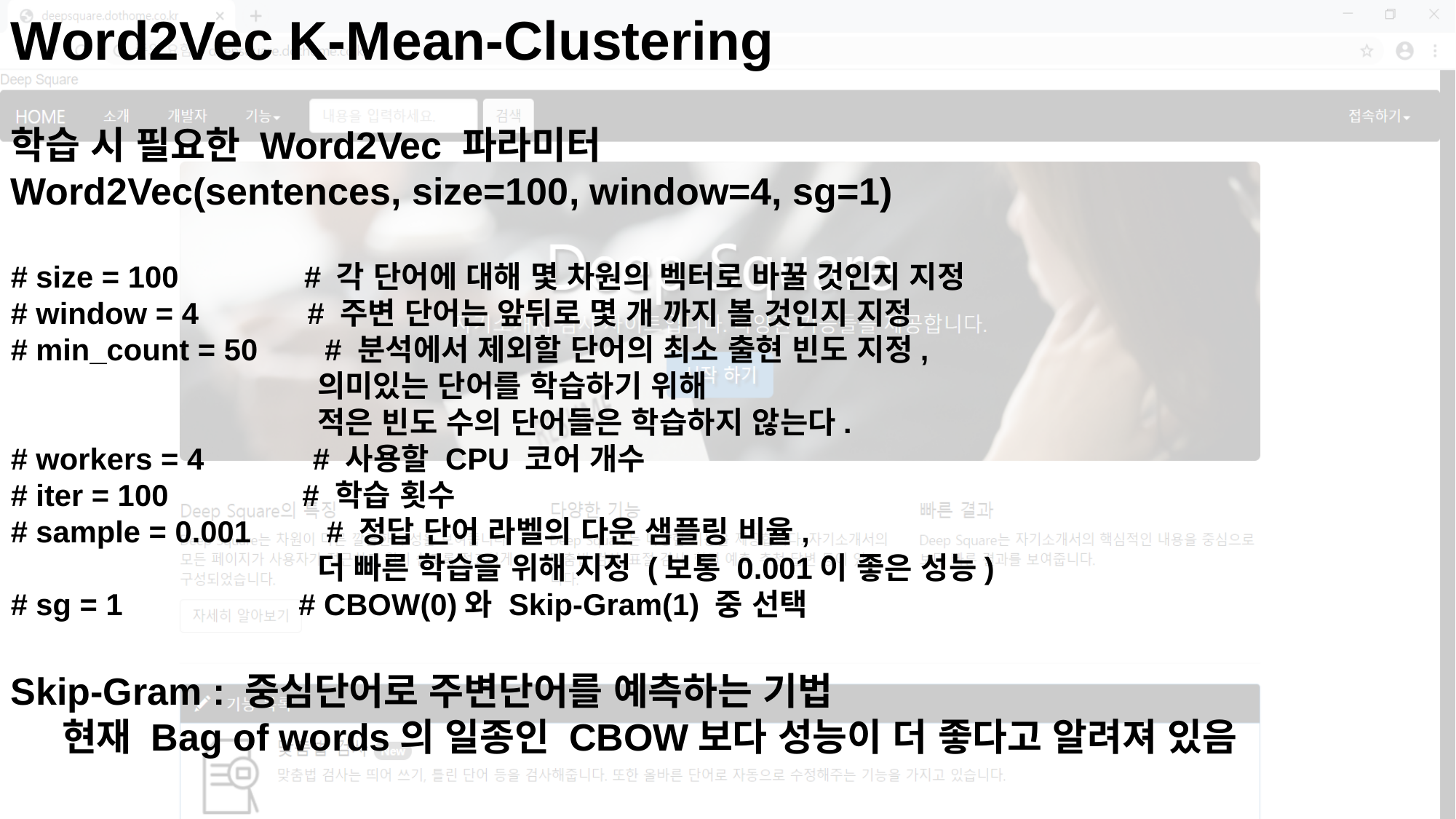

Word2Vec K-Mean-Clustering
학습 시 필요한 Word2Vec 파라미터
Word2Vec(sentences, size=100, window=4, sg=1)

# size = 100               # 각 단어에 대해 몇 차원의 벡터로 바꿀 것인지 지정
# window = 4             # 주변 단어는 앞뒤로 몇 개 까지 볼 것인지 지정
# min_count = 50        # 분석에서 제외할 단어의 최소 출현 빈도 지정,
                                   의미있는 단어를 학습하기 위해
                                   적은 빈도 수의 단어들은 학습하지 않는다.
# workers = 4             # 사용할 CPU 코어 개수
# iter = 100                # 학습 횟수
# sample = 0.001         # 정답 단어 라벨의 다운 샘플링 비율,
                                   더 빠른 학습을 위해 지정 (보통 0.001이 좋은 성능)
# sg = 1                     # CBOW(0)와 Skip-Gram(1) 중 선택

Skip-Gram : 중심단어로 주변단어를 예측하는 기법
    현재 Bag of words의 일종인 CBOW보다 성능이 더 좋다고 알려져 있음